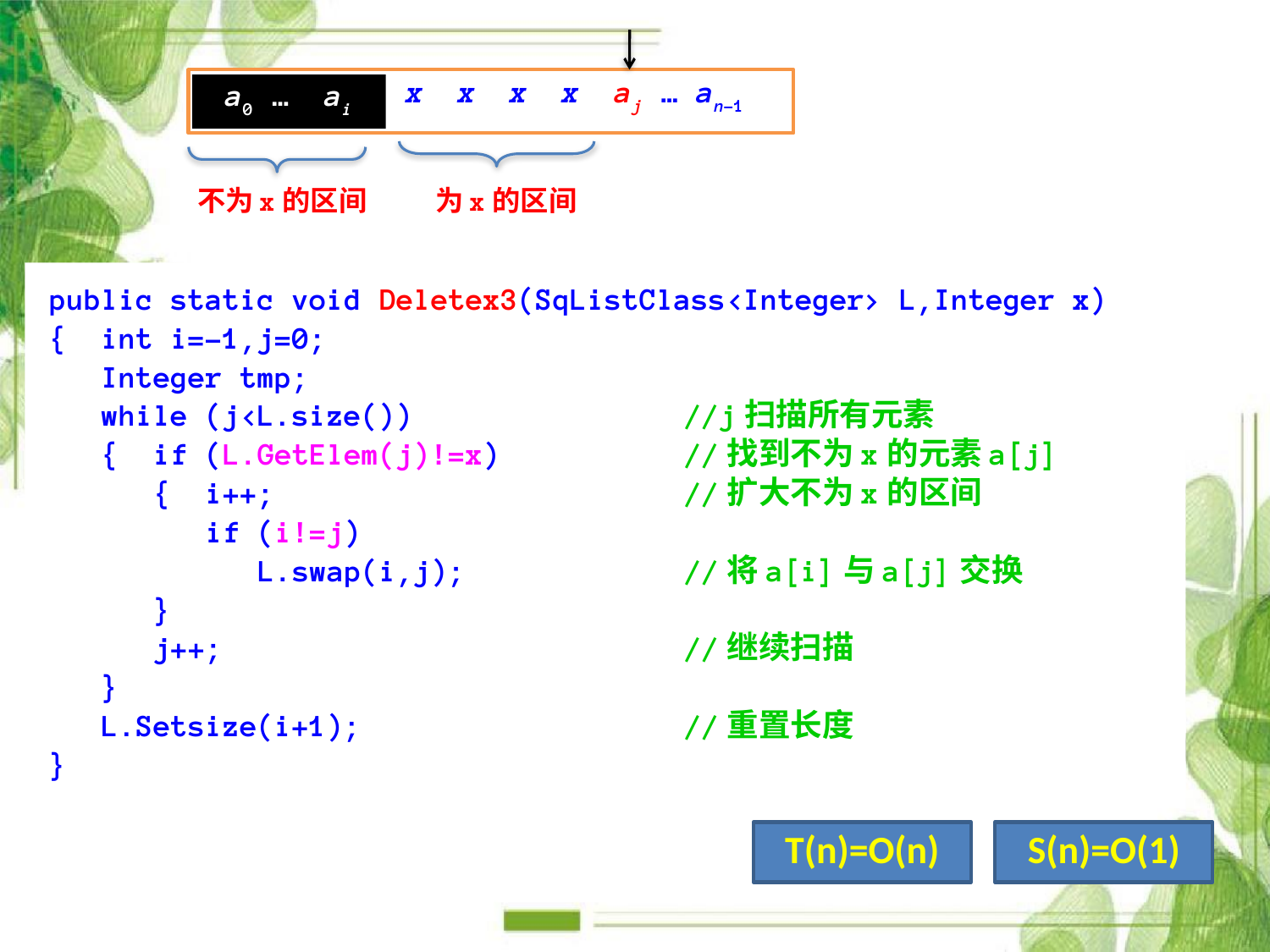

x  x  x  x  aj  … an-1

a0  …  ai
不为x的区间
为x的区间
public static void Deletex3(SqListClass<Integer> L,Integer x)
{  int i=-1,j=0;
   Integer tmp;
   while (j<L.size())			//j扫描所有元素
   {  if (L.GetElem(j)!=x)		//找到不为x的元素a[j]
      {  i++;				//扩大不为x的区间
         if (i!=j)
            L.swap(i,j);		//将a[i]与a[j]交换
      }
      j++;				//继续扫描
   }
   L.Setsize(i+1);			//重置长度
}
T(n)=O(n)
S(n)=O(1)